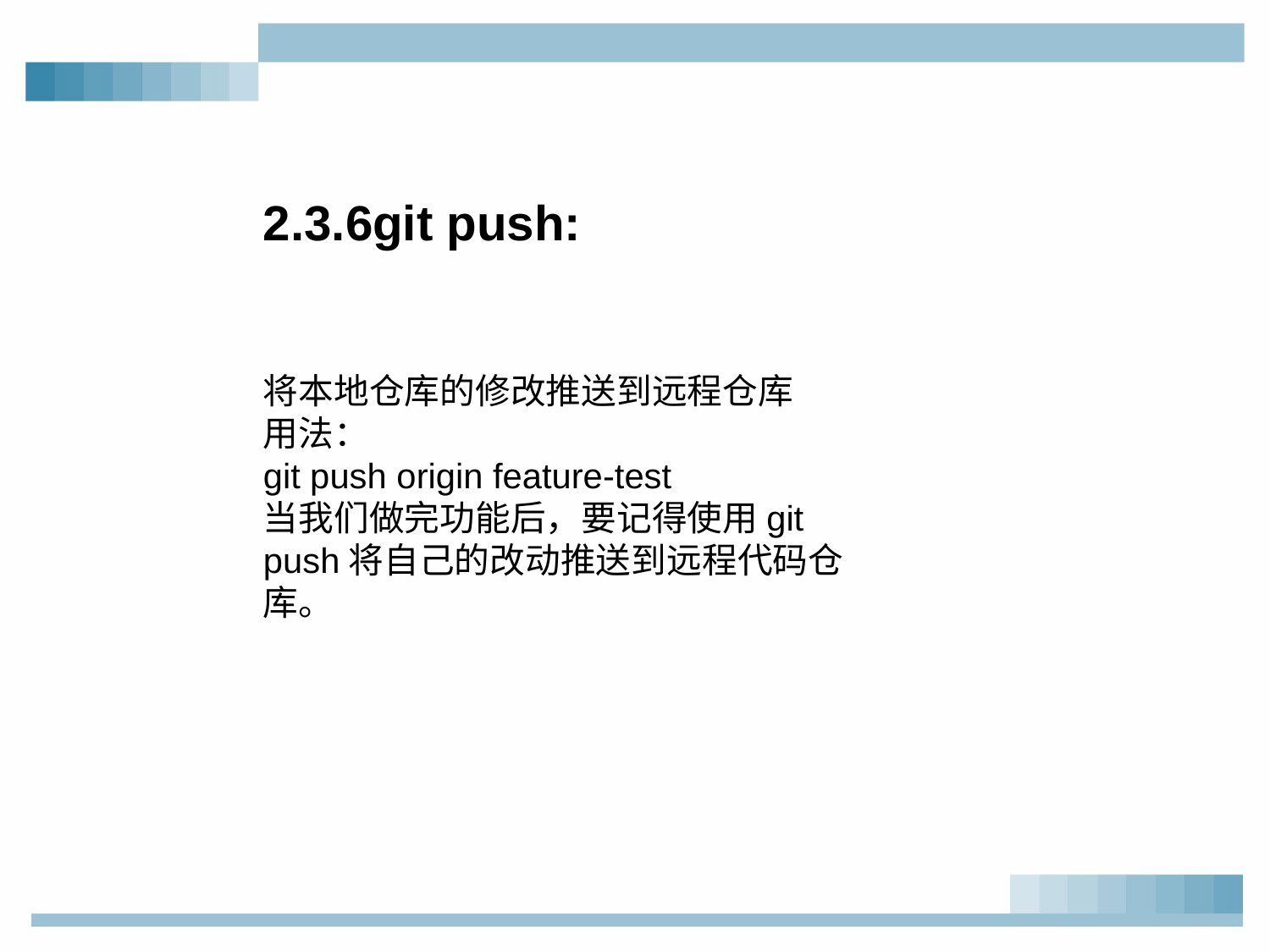

2.3.6git push:

将本地仓库的修改推送到远程仓库
用法：
git push origin feature-test
当我们做完功能后，要记得使用git push将自己的改动推送到远程代码仓库。